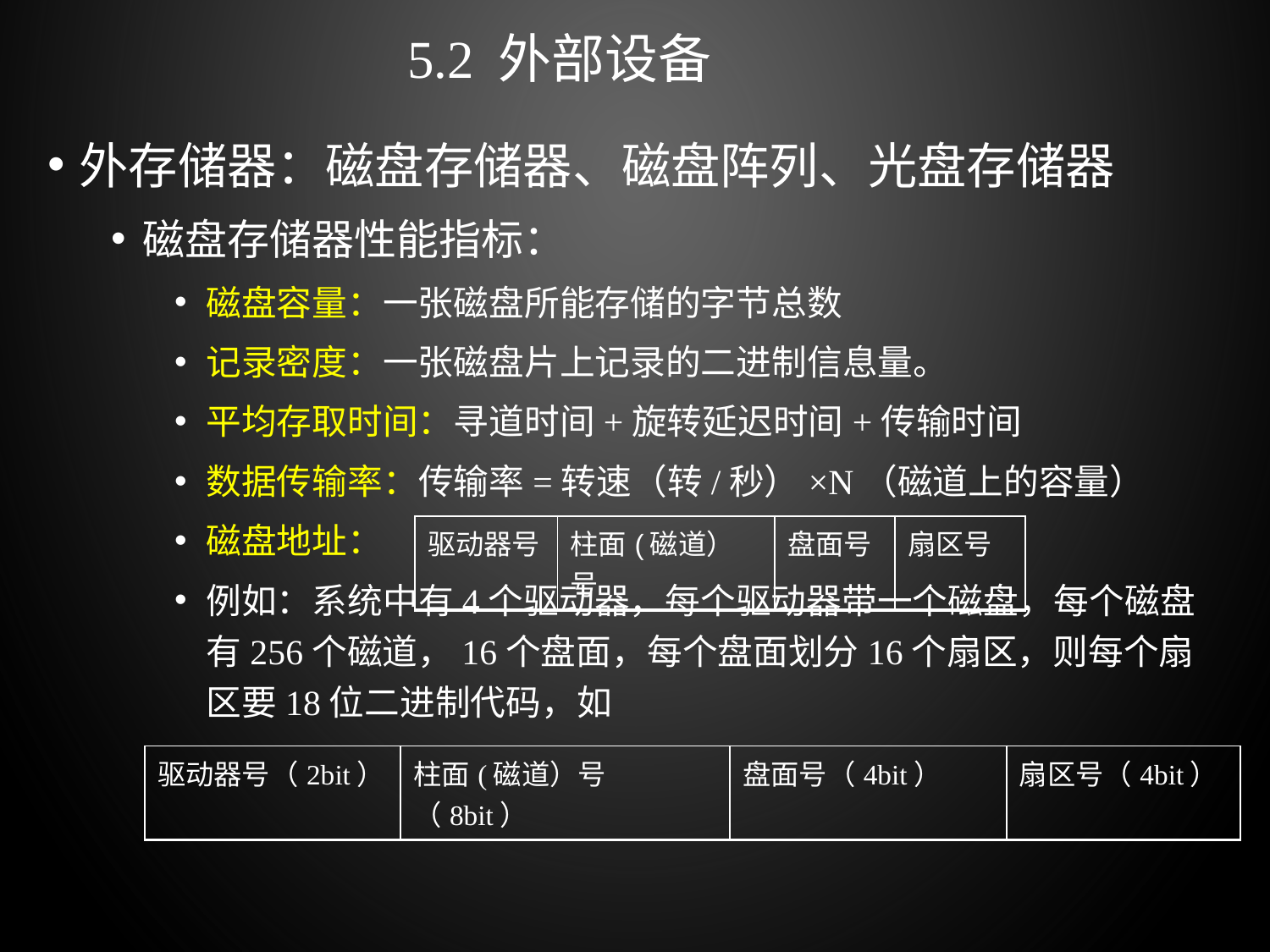

# 5.2 外部设备
外存储器：磁盘存储器、磁盘阵列、光盘存储器
磁盘存储器性能指标：
磁盘容量：一张磁盘所能存储的字节总数
记录密度：一张磁盘片上记录的二进制信息量。
平均存取时间：寻道时间+旋转延迟时间+传输时间
数据传输率：传输率=转速（转/秒）×N（磁道上的容量）
磁盘地址：
例如：系统中有4个驱动器，每个驱动器带一个磁盘，每个磁盘有256个磁道，16个盘面，每个盘面划分16个扇区，则每个扇区要18位二进制代码，如

| 驱动器号 | 柱面(磁道）号 | 盘面号 | 扇区号 |
| --- | --- | --- | --- |
| 驱动器号（2bit） | 柱面(磁道）号（8bit） | 盘面号（4bit） | 扇区号（4bit） |
| --- | --- | --- | --- |